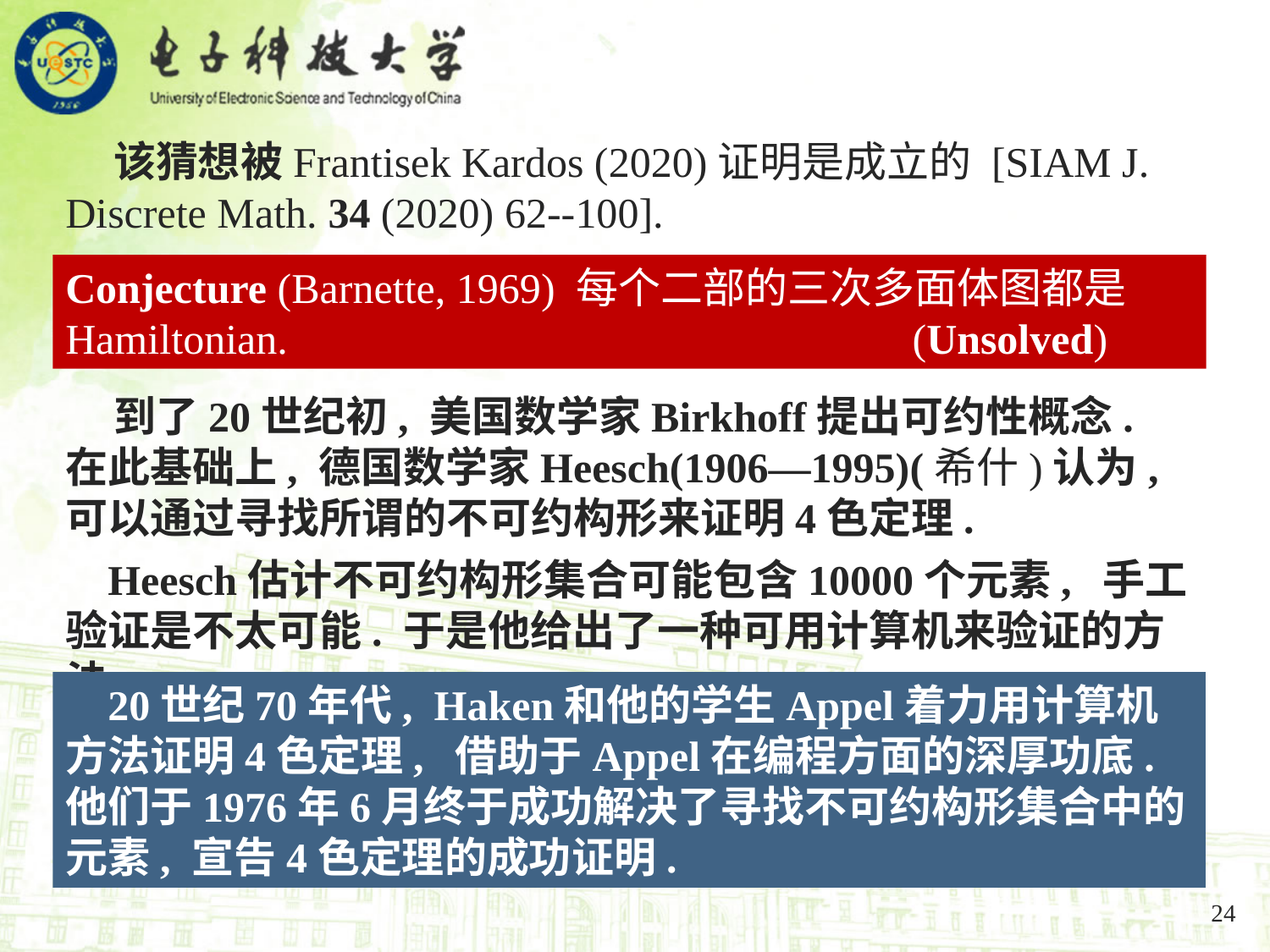

该猜想被Frantisek Kardos (2020)证明是成立的 [SIAM J. Discrete Math. 34 (2020) 62--100].
Conjecture (Barnette, 1969) 每个二部的三次多面体图都是Hamiltonian.                                                           (Unsolved)
    到了20世纪初, 美国数学家Birkhoff提出可约性概念. 在此基础上, 德国数学家Heesch(1906—1995)(希什)认为, 可以通过寻找所谓的不可约构形来证明4色定理.
    Heesch估计不可约构形集合可能包含10000个元素,  手工验证是不太可能. 于是他给出了一种可用计算机来验证的方法.
    20世纪70年代,  Haken和他的学生Appel着力用计算机方法证明4色定理,  借助于Appel在编程方面的深厚功底. 他们于1976年6月终于成功解决了寻找不可约构形集合中的元素, 宣告4色定理的成功证明.
24